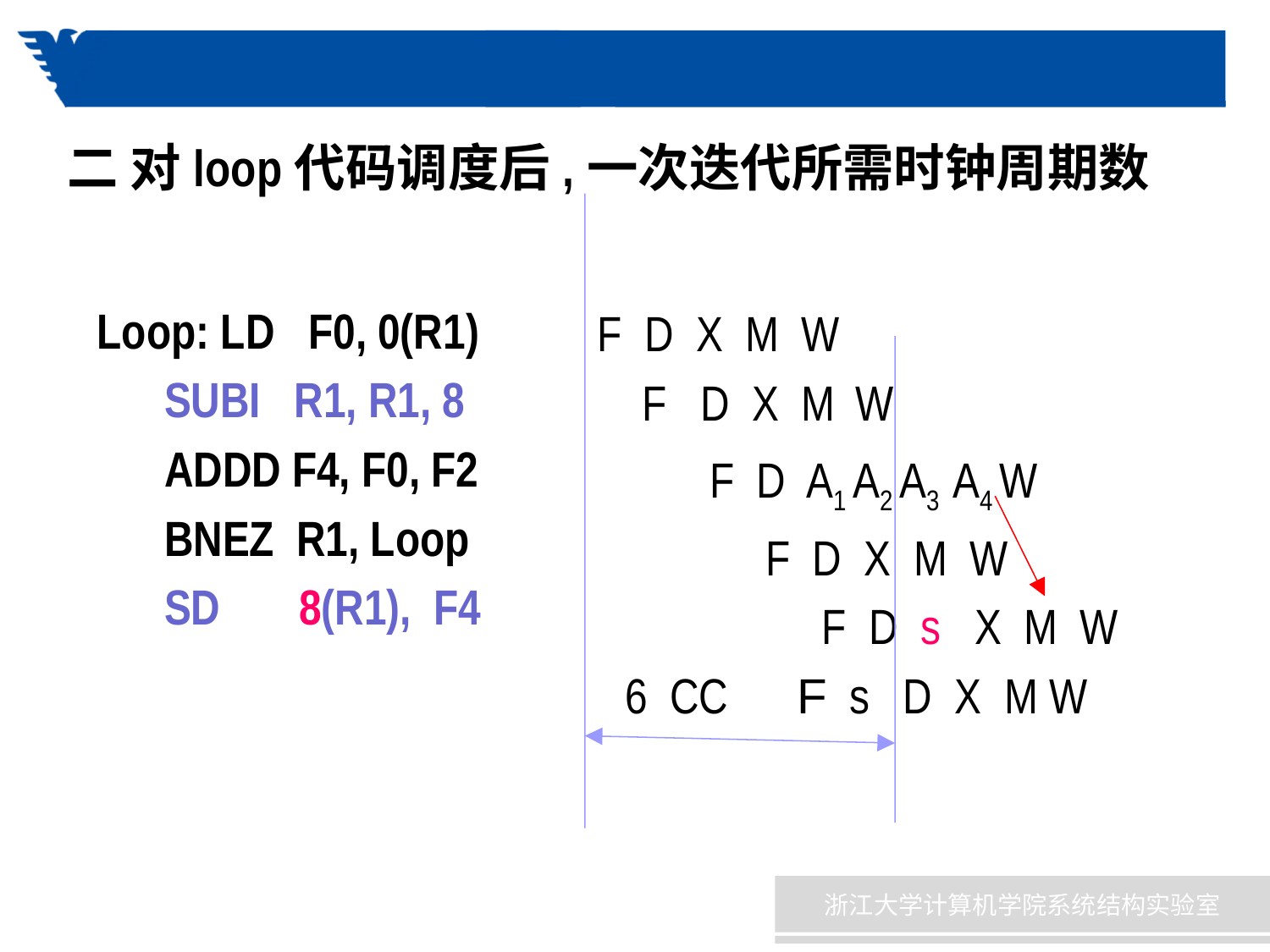

# 二 对loop代码调度后,一次迭代所需时钟周期数

Loop: LD   F0, 0(R1)
      SUBI   R1, R1, 8
      ADDD F4, F0, F2
      BNEZ  R1, Loop
      SD       8(R1),  F4

F  D  X  M  W
    F   D  X  M   W
          F  D  A1 A2 A3  A4 W
               F  D  X  M  W
                    F  D  s   X  M  W
  6  CC     F  s   D  X  M W